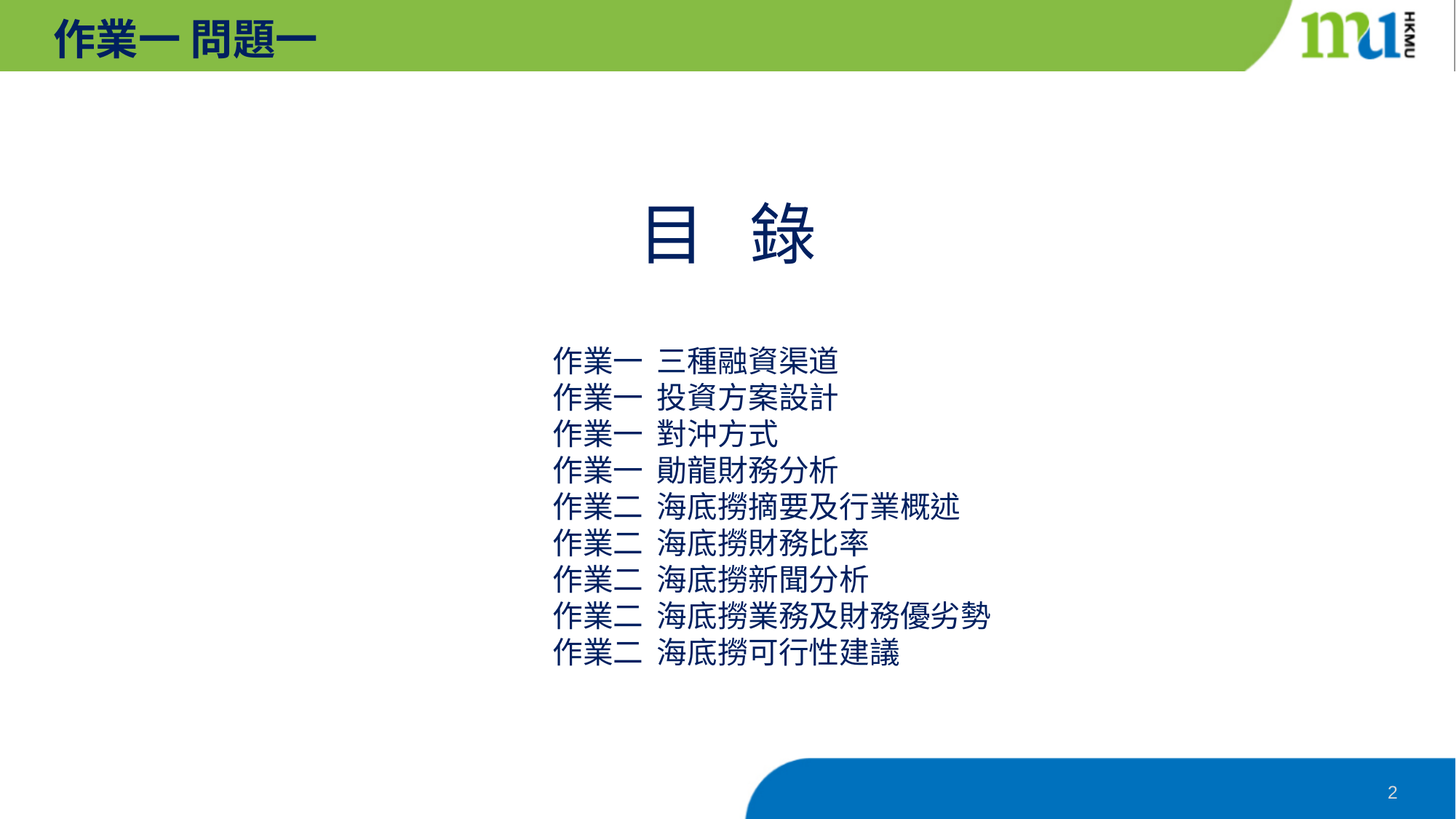

作業一 問題一
# 目   錄
作業一  三種融資渠道
作業一  投資方案設計
作業一  對沖方式
作業一  勛龍財務分析
作業二  海底撈摘要及行業概述
作業二  海底撈財務比率
作業二  海底撈新聞分析
作業二  海底撈業務及財務優劣勢
作業二  海底撈可行性建議